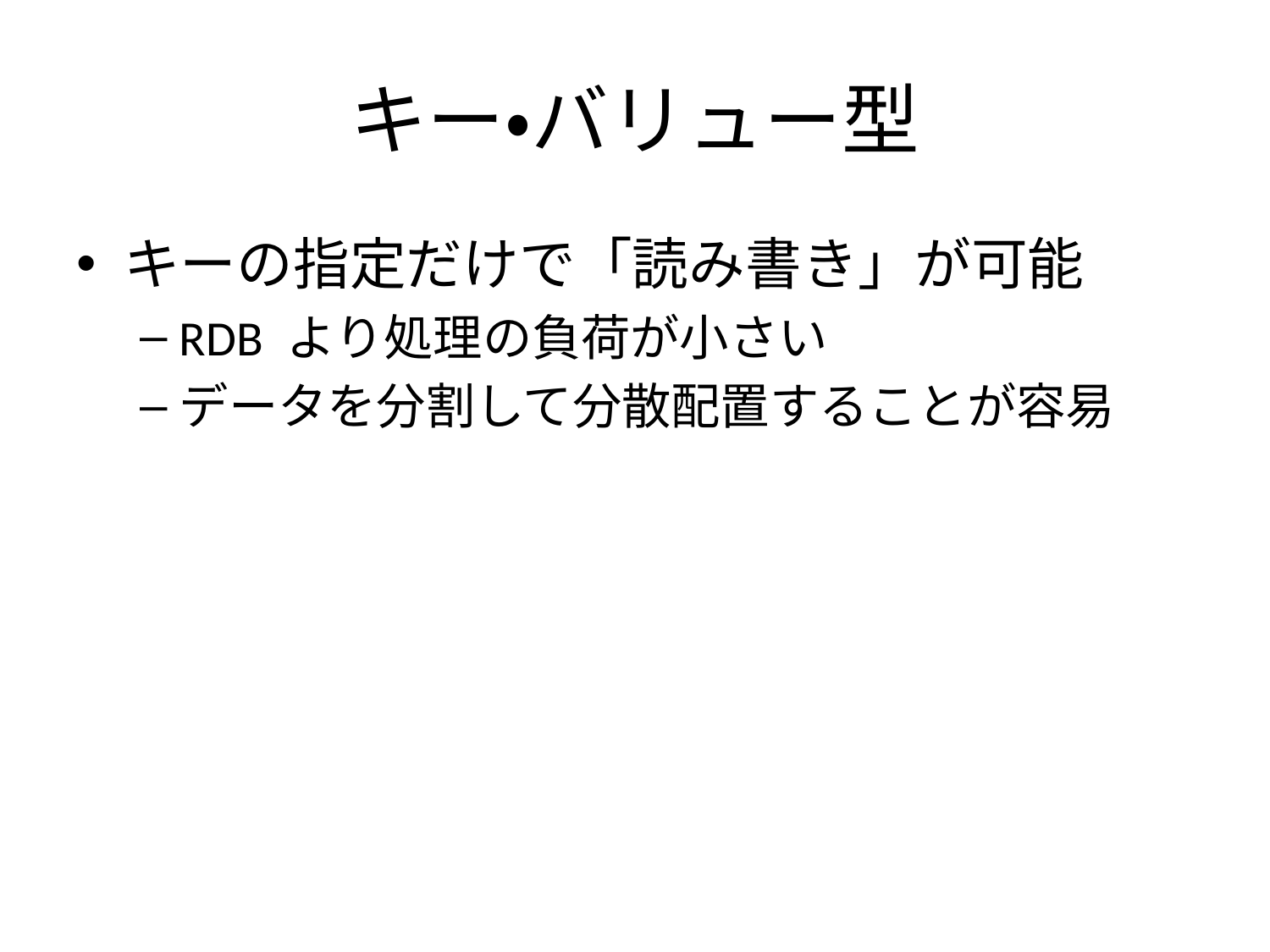

# キー・バリュー型
キーの指定だけで「読み書き」が可能
RDB より処理の負荷が小さい
データを分割して分散配置することが容易